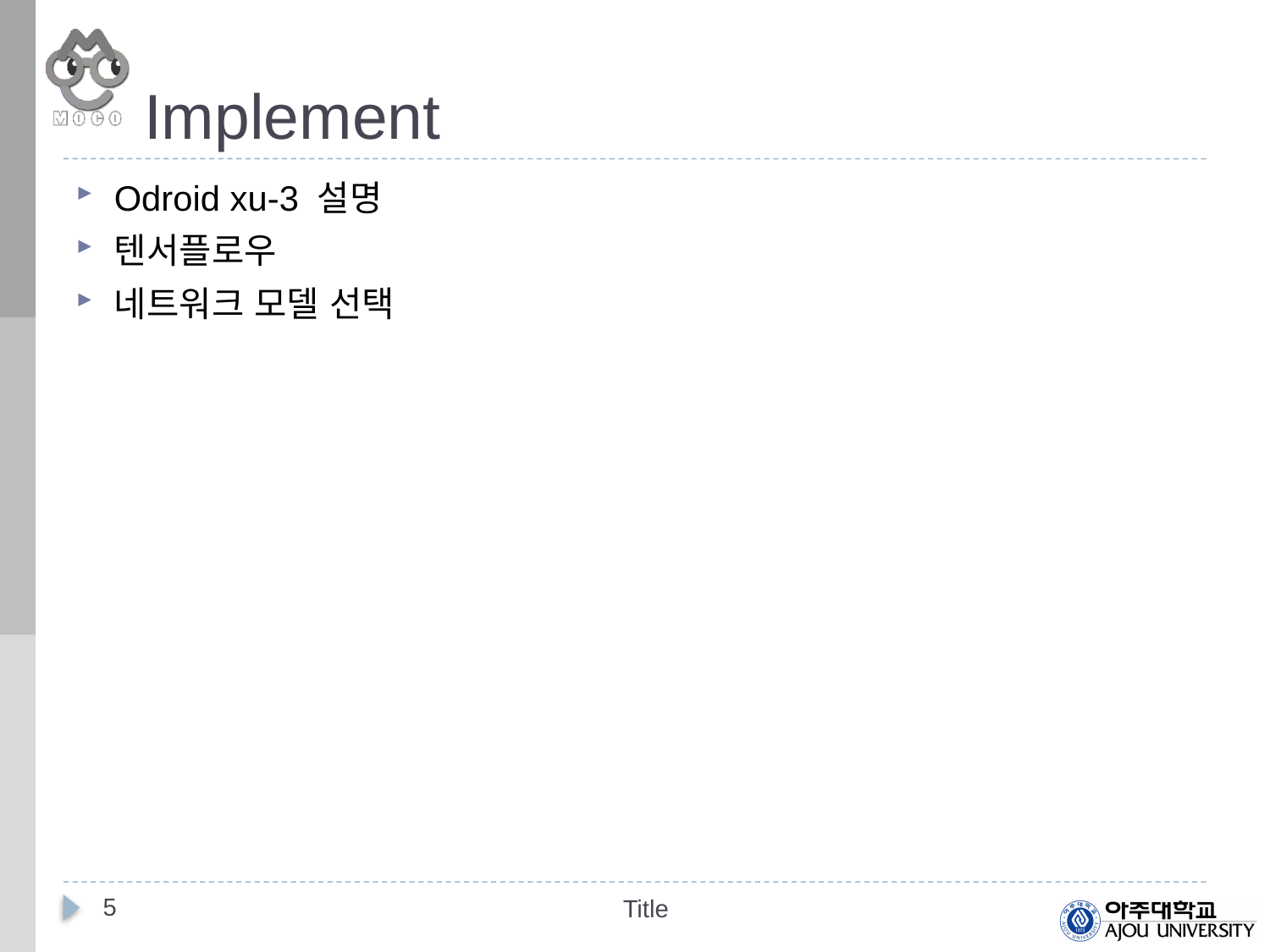

# Implement
Odroid xu-3 설명
텐서플로우
네트워크 모델 선택
5
Title